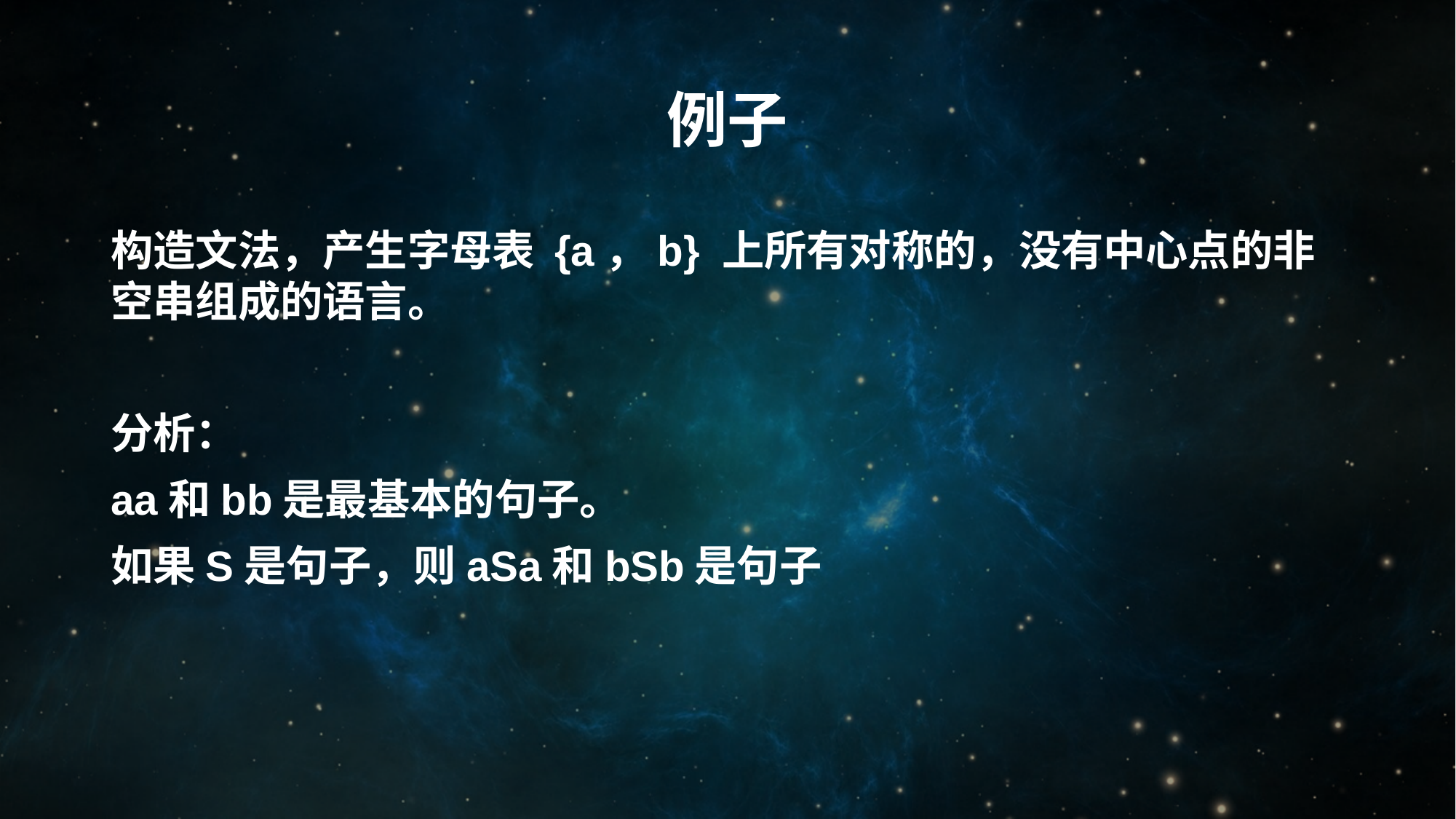

# 例子
构造文法，产生字母表 {a，b} 上所有对称的，没有中心点的非空串组成的语言。

分析：
aa和bb是最基本的句子。
如果S是句子，则aSa和bSb是句子